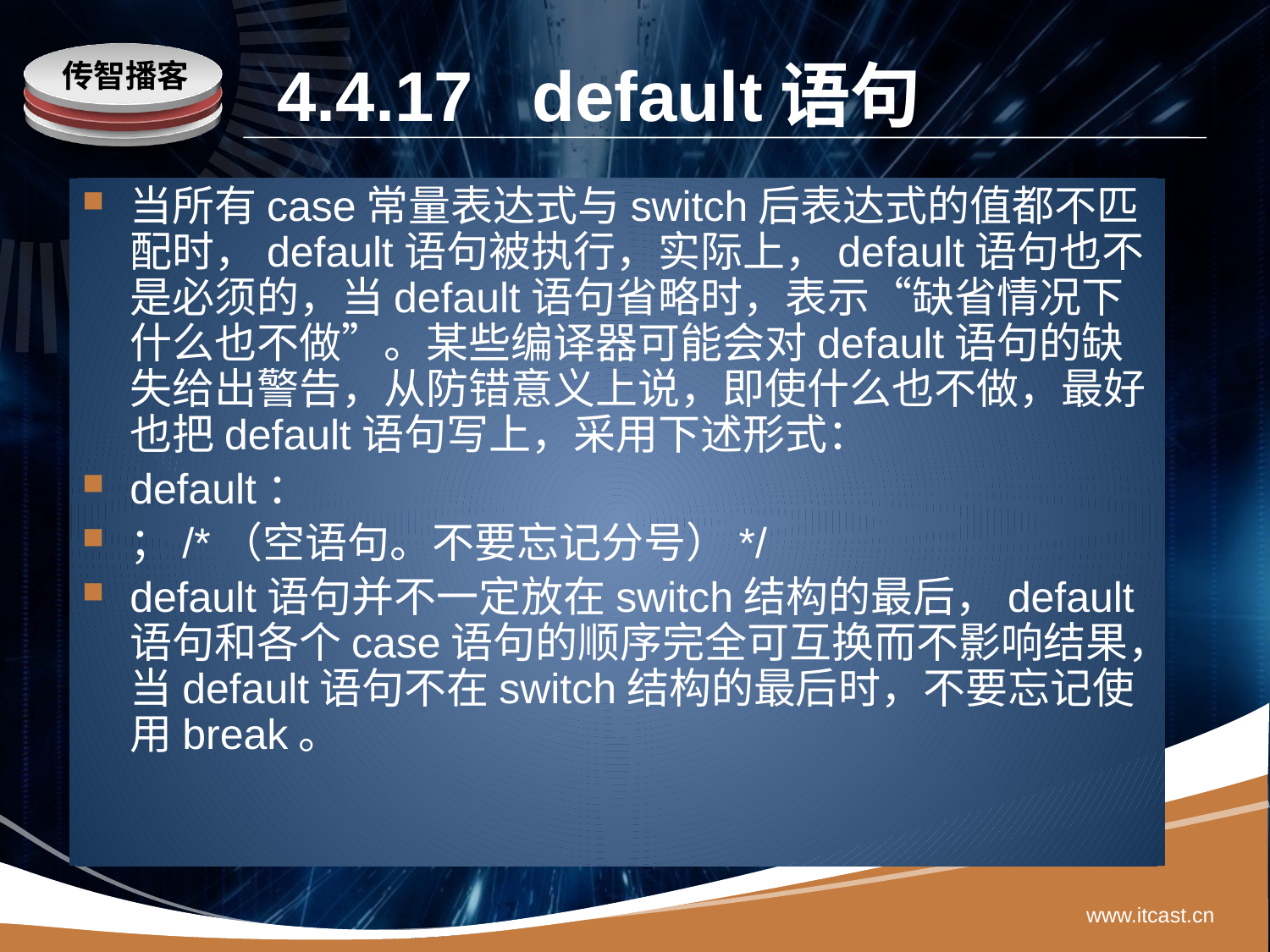

# 4.4.17   default语句
当所有case常量表达式与switch后表达式的值都不匹配时，default语句被执行，实际上，default语句也不是必须的，当default语句省略时，表示“缺省情况下什么也不做”。某些编译器可能会对default语句的缺失给出警告，从防错意义上说，即使什么也不做，最好也把default语句写上，采用下述形式：
default：
；/*（空语句。不要忘记分号）*/
default语句并不一定放在switch结构的最后，default语句和各个case语句的顺序完全可互换而不影响结果，当default语句不在switch结构的最后时，不要忘记使用break。
www.itcast.cn